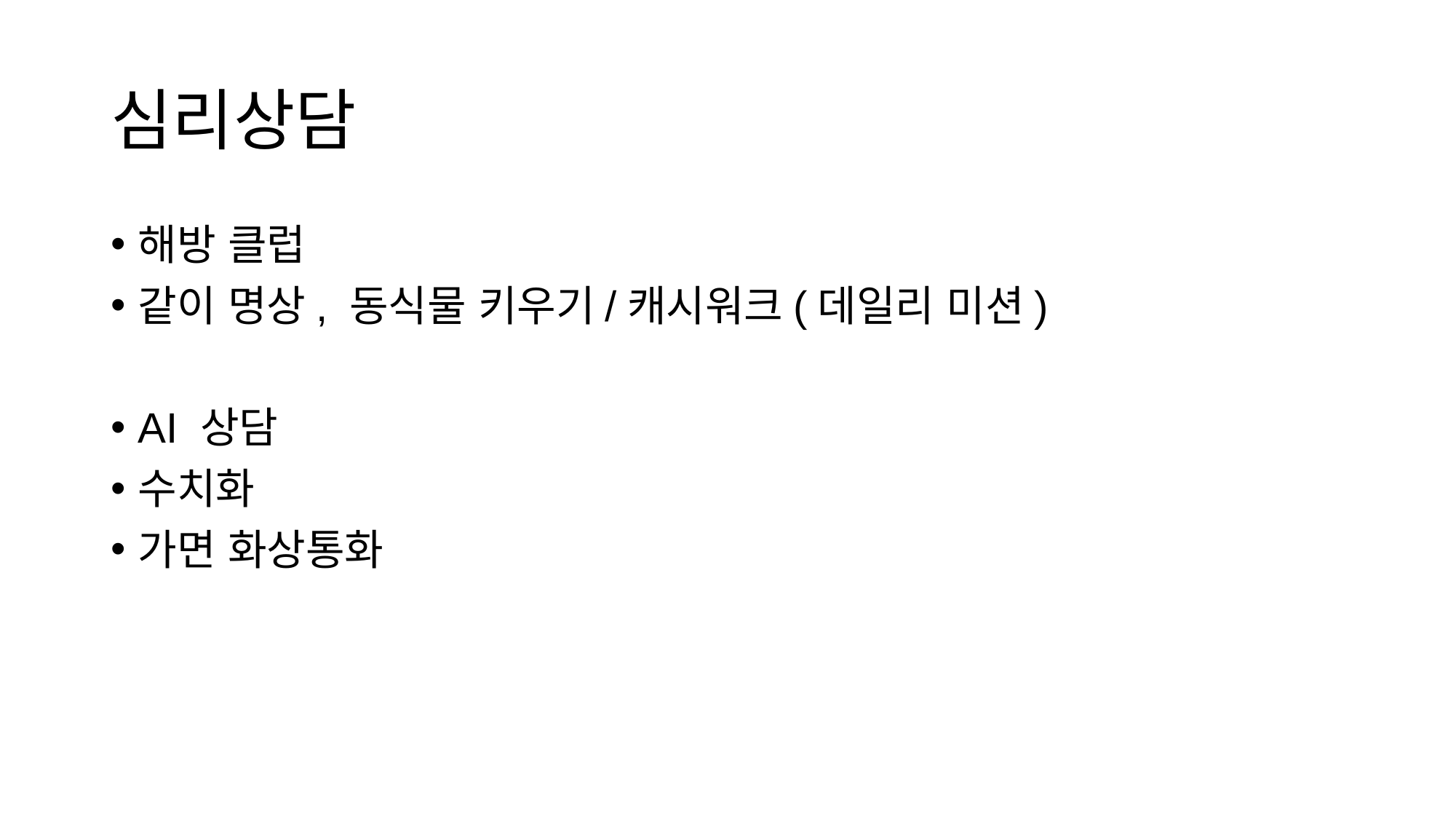

# 심리상담
해방 클럽
같이 명상, 동식물 키우기/캐시워크(데일리 미션)

AI 상담
수치화
가면 화상통화